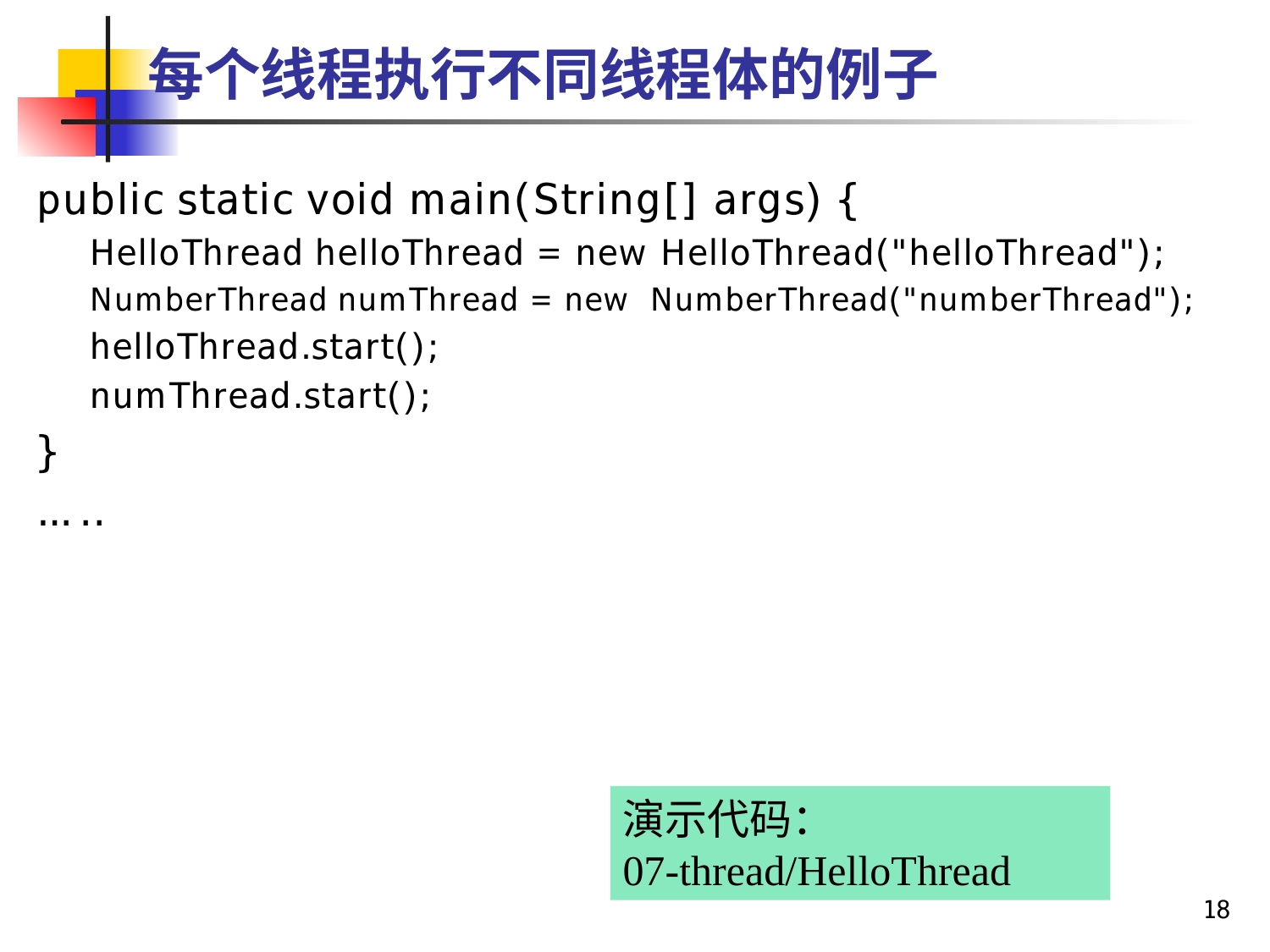

# 每个线程执行不同线程体的例子
public static void main(String[] args) {
HelloThread helloThread = new HelloThread("helloThread");
NumberThread numThread = new  NumberThread("numberThread");
helloThread.start();
numThread.start();
}
…..

演示代码：
07-thread/HelloThread
18